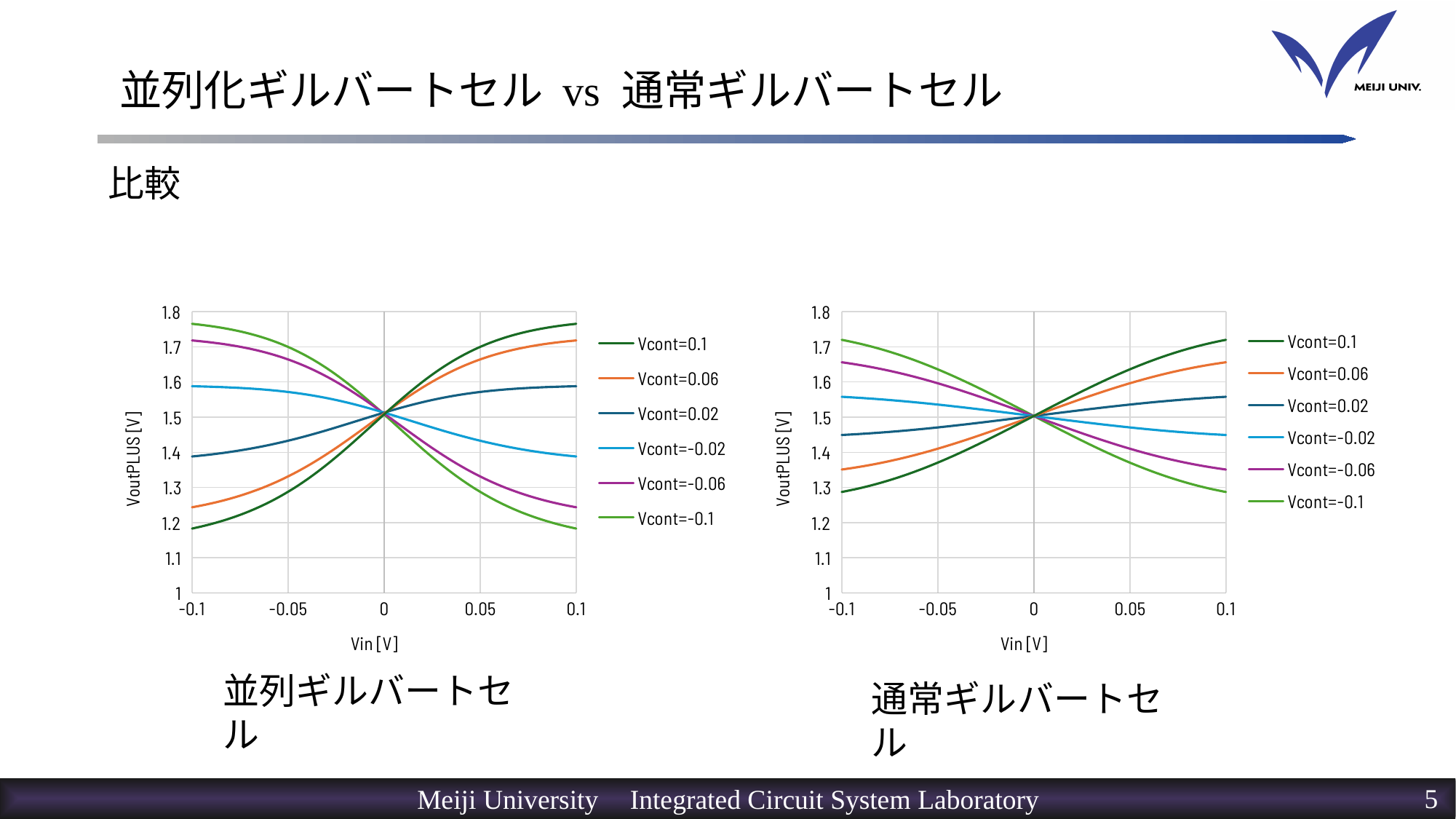

# 並列化ギルバートセル vs 通常ギルバートセル
比較

### Chart

| Category | Vcont=0.1 | Vcont=0.06 | Vcont=0.02 | Vcont=-0.02 | Vcont=-0.06 | Vcont=-0.1 |
|---|---|---|---|---|---|---|

### Chart

| Category | Vcont=0.1 | Vcont=0.06 | Vcont=0.02 | Vcont=-0.02 | Vcont=-0.06 | Vcont=-0.1 |
|---|---|---|---|---|---|---|
並列ギルバートセル
通常ギルバートセル